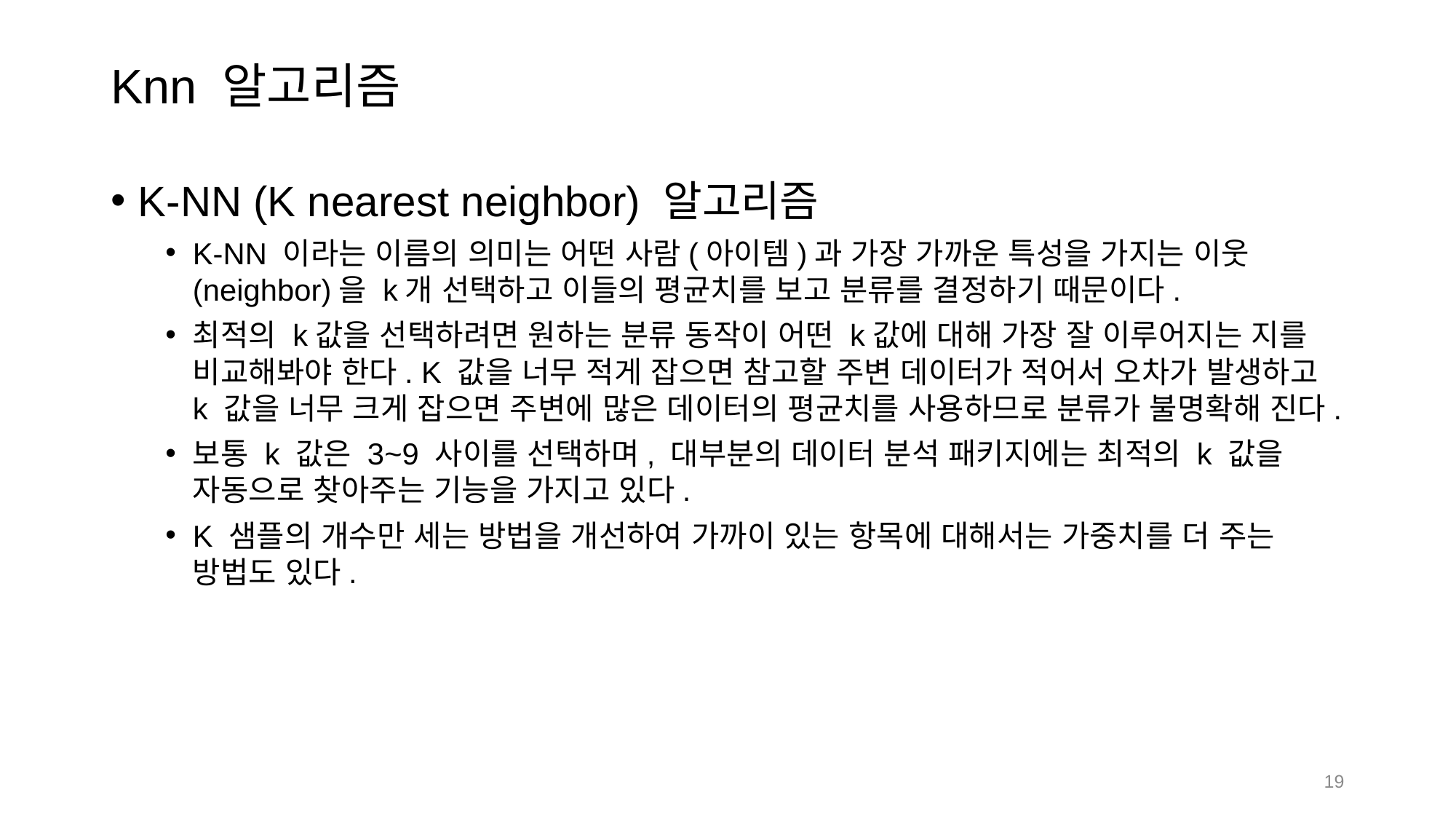

# Knn 알고리즘
K-NN (K nearest neighbor) 알고리즘
K-NN 이라는 이름의 의미는 어떤 사람(아이템)과 가장 가까운 특성을 가지는 이웃(neighbor)을 k개 선택하고 이들의 평균치를 보고 분류를 결정하기 때문이다.
최적의 k값을 선택하려면 원하는 분류 동작이 어떤 k값에 대해 가장 잘 이루어지는 지를 비교해봐야 한다. K 값을 너무 적게 잡으면 참고할 주변 데이터가 적어서 오차가 발생하고 k 값을 너무 크게 잡으면 주변에 많은 데이터의 평균치를 사용하므로 분류가 불명확해 진다.
보통 k 값은 3~9 사이를 선택하며, 대부분의 데이터 분석 패키지에는 최적의 k 값을 자동으로 찾아주는 기능을 가지고 있다.
K 샘플의 개수만 세는 방법을 개선하여 가까이 있는 항목에 대해서는 가중치를 더 주는 방법도 있다.

19